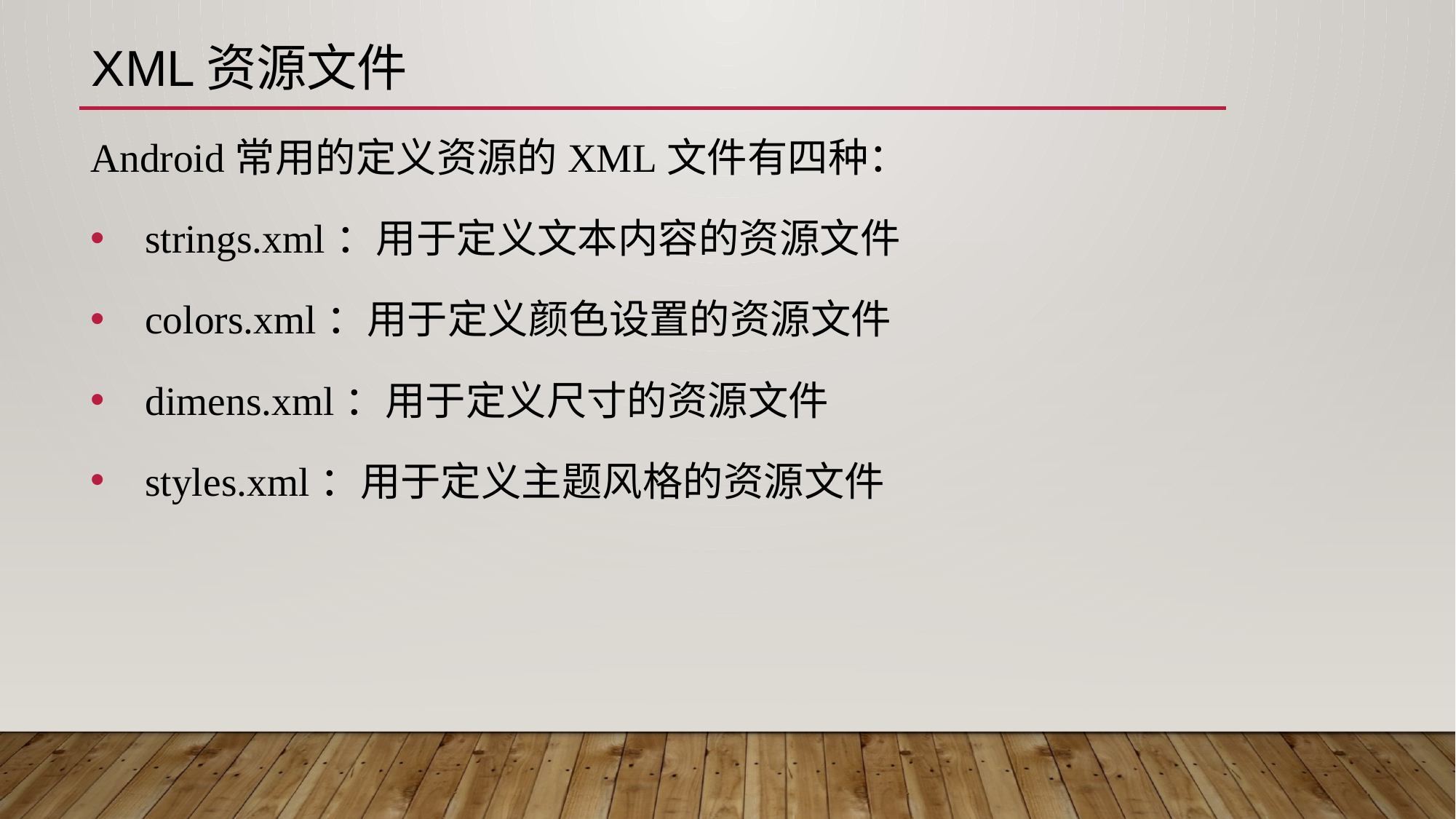

# XML资源文件
Android常用的定义资源的XML文件有四种：
strings.xml：用于定义文本内容的资源文件
colors.xml：用于定义颜色设置的资源文件
dimens.xml：用于定义尺寸的资源文件
styles.xml：用于定义主题风格的资源文件